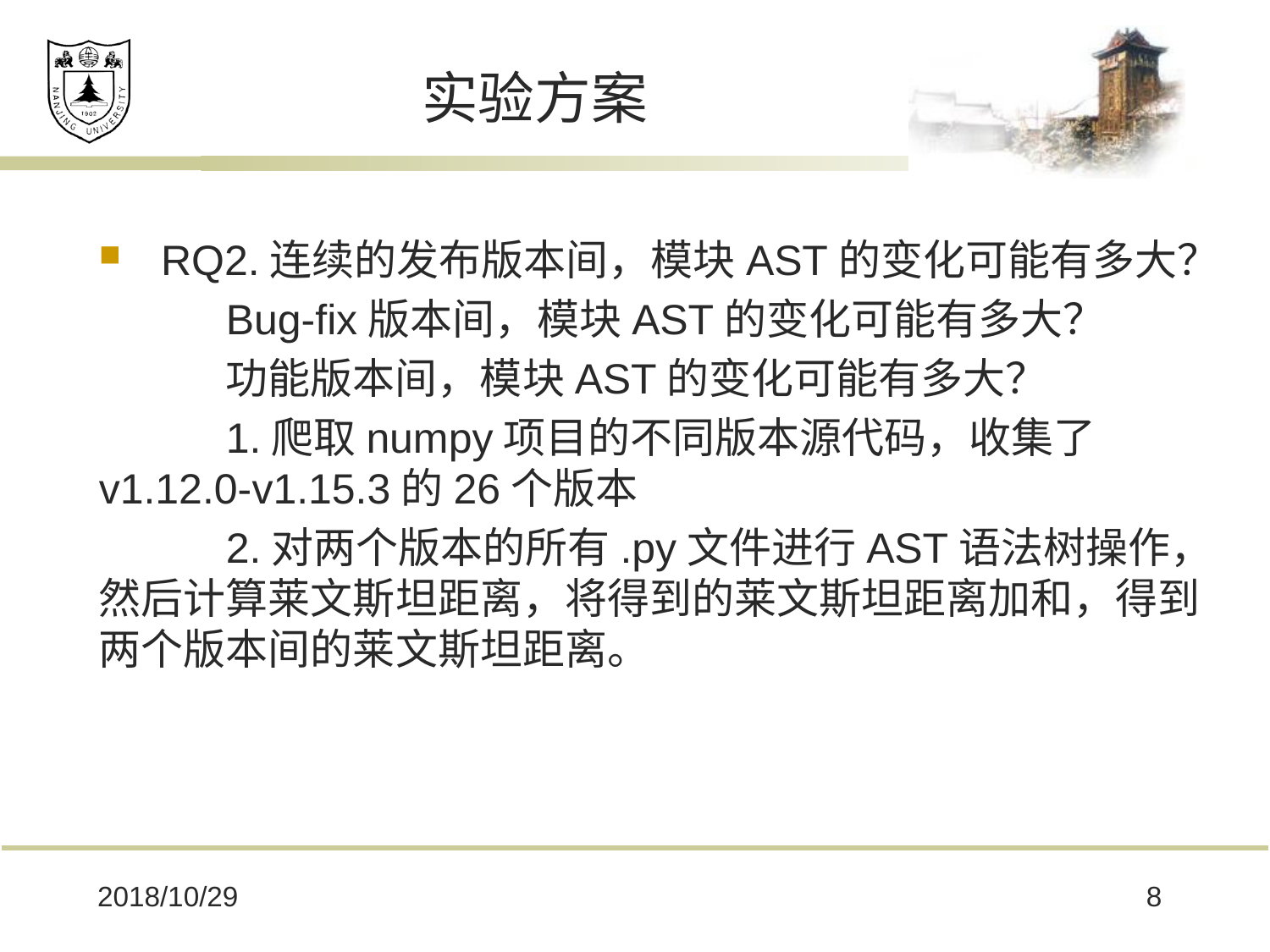

# 实验方案
RQ2.连续的发布版本间，模块AST的变化可能有多大？
	Bug-fix版本间，模块AST的变化可能有多大？
	功能版本间，模块AST的变化可能有多大？
       	1.爬取numpy项目的不同版本源代码，收集了v1.12.0-v1.15.3的26个版本
	2.对两个版本的所有.py文件进行AST语法树操作，然后计算莱文斯坦距离，将得到的莱文斯坦距离加和，得到两个版本间的莱文斯坦距离。
2018/10/29
8